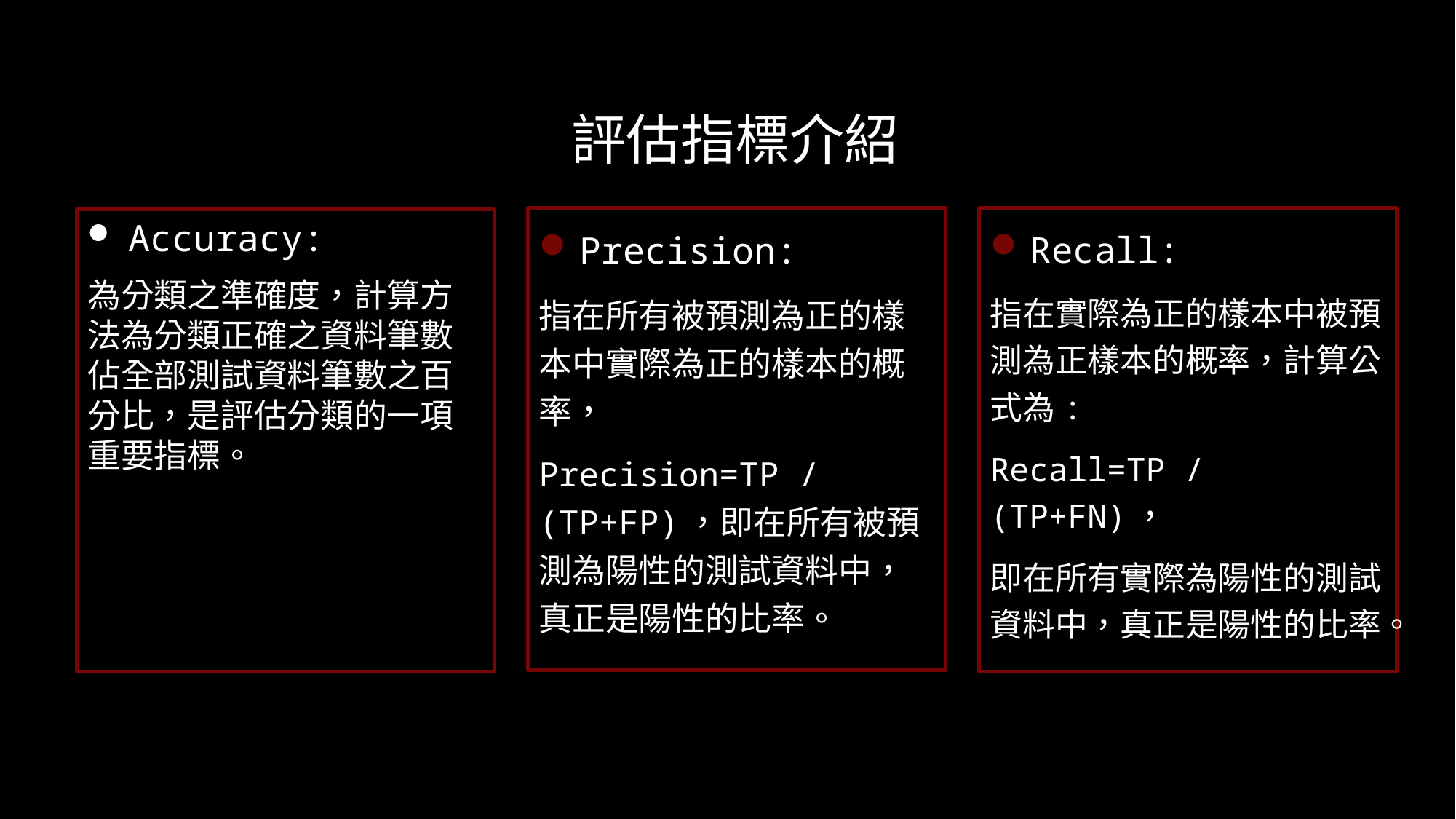

# 評估指標介紹
Precision:
指在所有被預測為正的樣本中實際為正的樣本的概率，
Precision=TP / (TP+FP)，即在所有被預測為陽性的測試資料中，真正是陽性的比率。

Recall:
指在實際為正的樣本中被預測為正樣本的概率，計算公式為:
Recall=TP / (TP+FN)，
即在所有實際為陽性的測試資料中，真正是陽性的比率。

Accuracy:
為分類之準確度，計算方法為分類正確之資料筆數佔全部測試資料筆數之百分比，是評估分類的一項重要指標。